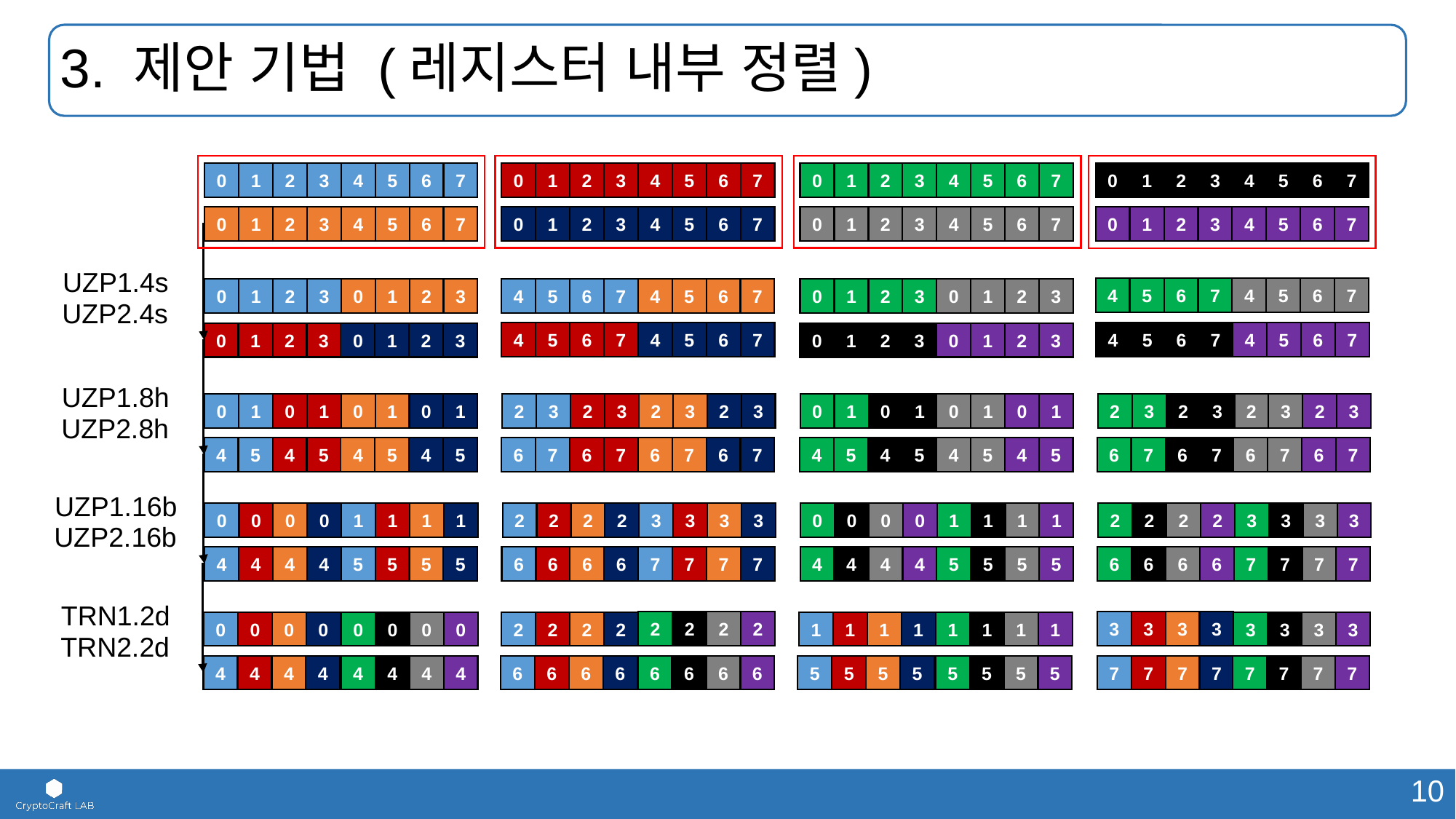

# 3. 제안 기법 (레지스터 내부 정렬)

0
1
2
3
4
5
6
7
0
1
2
3
4
5
6
7
0
1
2
3
4
5
6
7
0
1
2
3
4
5
6
7
0
1
2
3
4
5
6
7
0
1
2
3
4
5
6
7
0
1
2
3
4
5
6
7
0
1
2
3
4
5
6
7
UZP1.4s
4
5
6
7
4
5
6
7
0
1
2
3
0
1
2
3
4
5
6
7
4
5
6
7
0
1
2
3
0
1
2
3
UZP2.4s
4
5
6
7
4
5
6
7
4
5
6
7
4
5
6
7
0
1
2
3
0
1
2
3
0
1
2
3
0
1
2
3
UZP1.8h
0
1
0
1
0
1
0
1
2
3
2
3
2
3
2
3
0
1
0
1
0
1
0
1
2
3
2
3
2
3
2
3
UZP2.8h
4
5
4
5
4
5
4
5
6
7
6
7
6
7
6
7
4
5
4
5
4
5
4
5
6
7
6
7
6
7
6
7
UZP1.16b
0
0
0
0
1
1
1
1
2
2
2
2
3
3
3
3
0
0
0
0
1
1
1
1
2
2
2
2
3
3
3
3
UZP2.16b
4
4
4
4
5
5
5
5
6
6
6
6
7
7
7
7
4
4
4
4
5
5
5
5
6
6
6
6
7
7
7
7
TRN1.2d
2
2
2
2
3
3
3
3
0
0
0
0
0
0
0
0
2
2
2
2
1
1
1
1
1
1
1
1
3
3
3
3
TRN2.2d
4
4
4
4
4
4
4
4
6
6
6
6
6
6
6
6
5
5
5
5
5
5
5
5
7
7
7
7
7
7
7
7